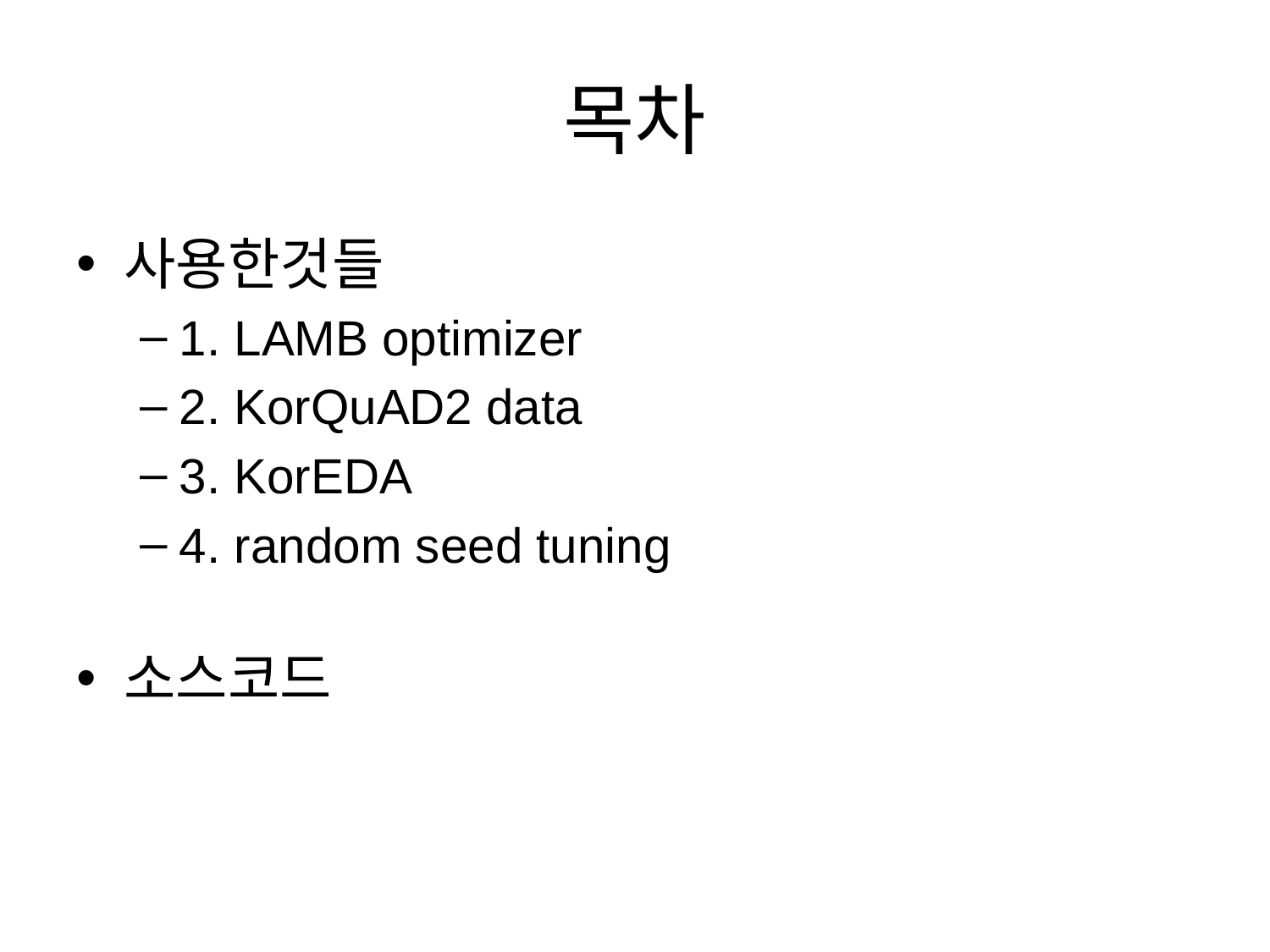

# 목차
사용한것들
1. LAMB optimizer
2. KorQuAD2 data
3. KorEDA
4. random seed tuning
소스코드